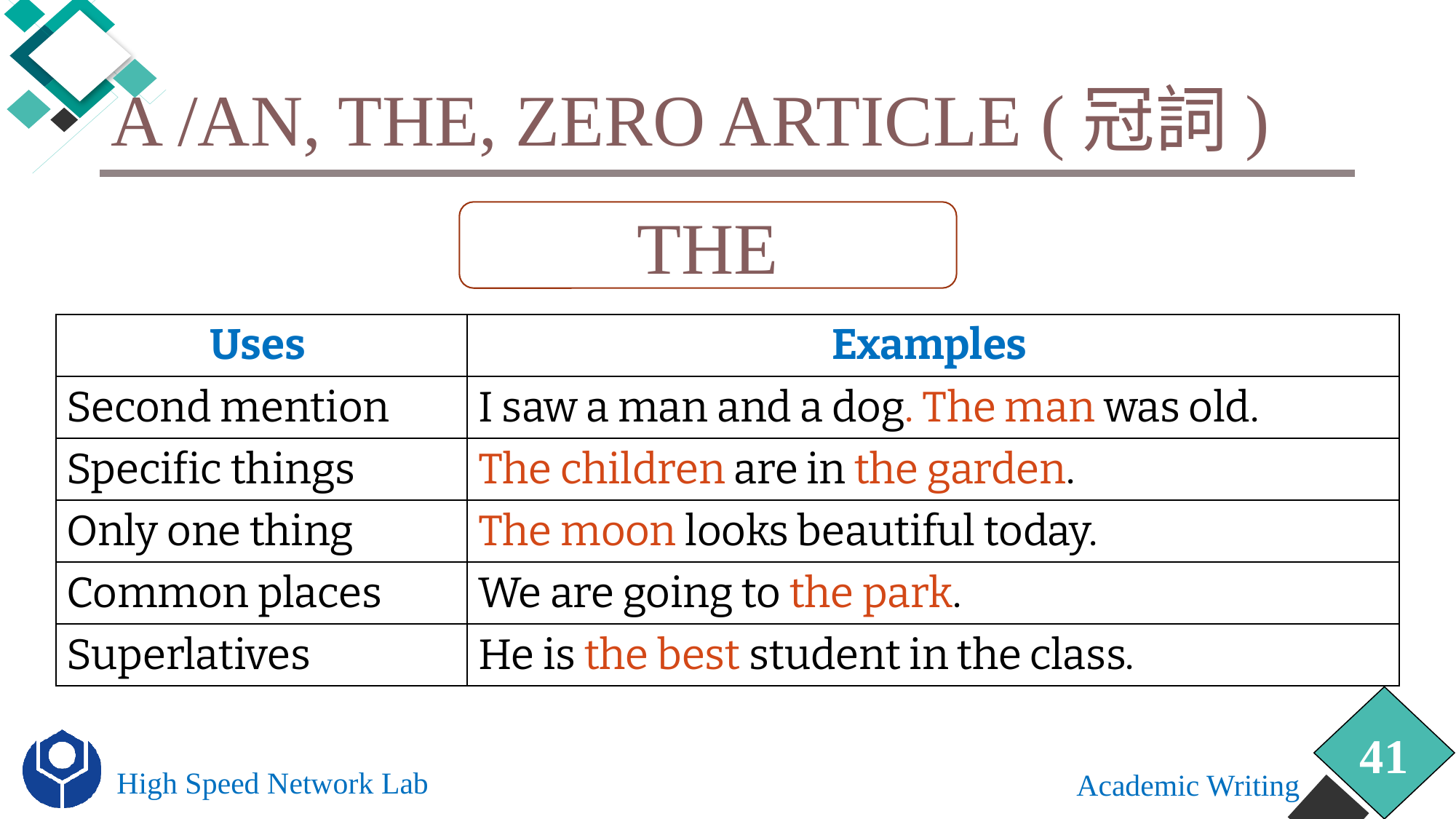

# A /an, the, zero article (冠詞)
the
| Uses | Examples |
| --- | --- |
| Second mention | I saw a man and a dog. The man was old. |
| Specific things | The children are in the garden. |
| Only one thing | The moon looks beautiful today. |
| Common places | We are going to the park. |
| Superlatives | He is the best student in the class. |